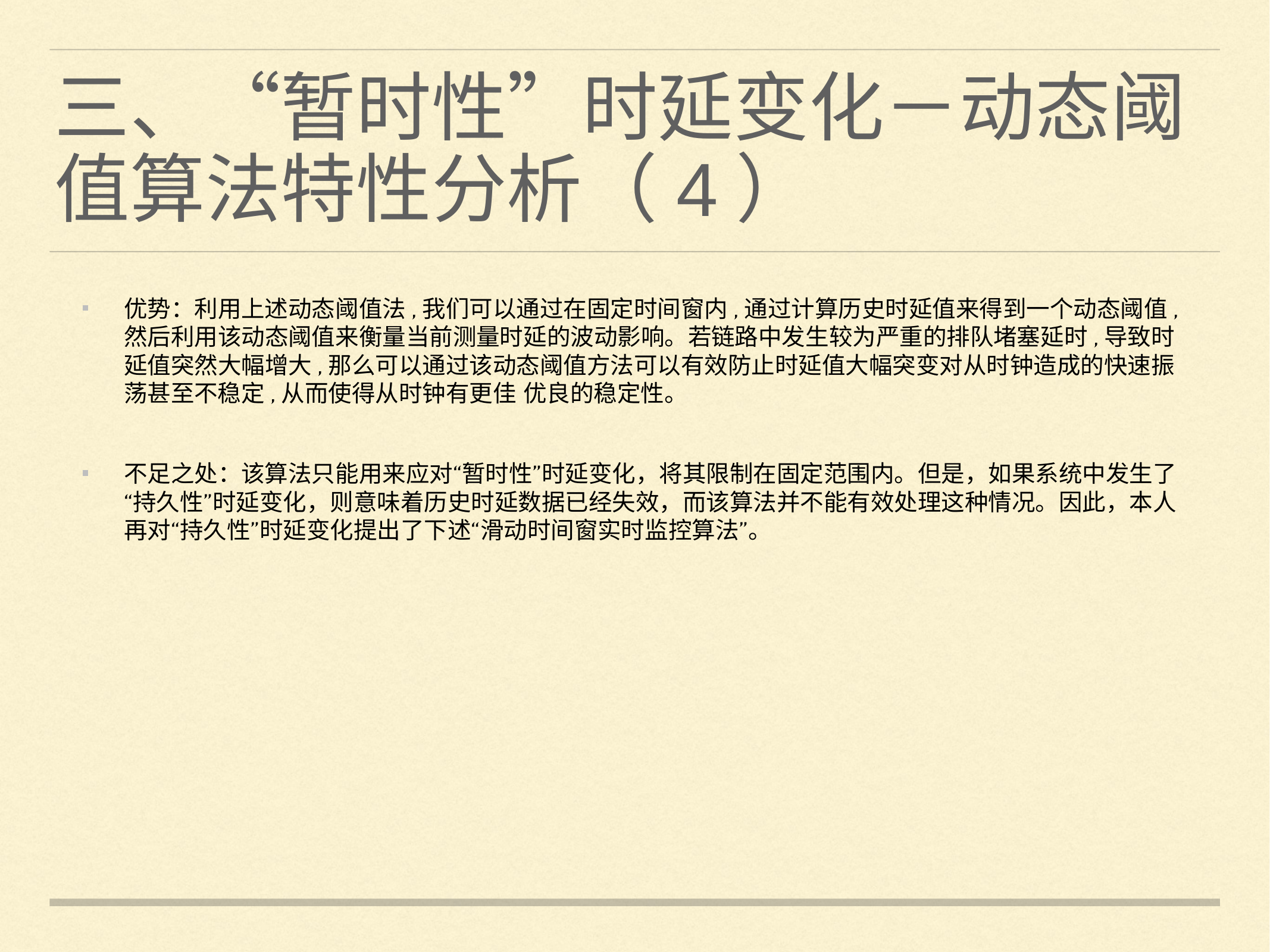

# 三、“暂时性”时延变化－动态阈值算法特性分析（4）
优势：利用上述动态阈值法,我们可以通过在固定时间窗内,通过计算历史时延值来得到一个动态阈值,然后利用该动态阈值来衡量当前测量时延的波动影响。若链路中发生较为严重的排队堵塞延时,导致时延值突然大幅增大,那么可以通过该动态阈值方法可以有效防止时延值大幅突变对从时钟造成的快速振荡甚至不稳定,从而使得从时钟有更佳 优良的稳定性。
不足之处：该算法只能用来应对“暂时性”时延变化，将其限制在固定范围内。但是，如果系统中发生了“持久性”时延变化，则意味着历史时延数据已经失效，而该算法并不能有效处理这种情况。因此，本人再对“持久性”时延变化提出了下述“滑动时间窗实时监控算法”。